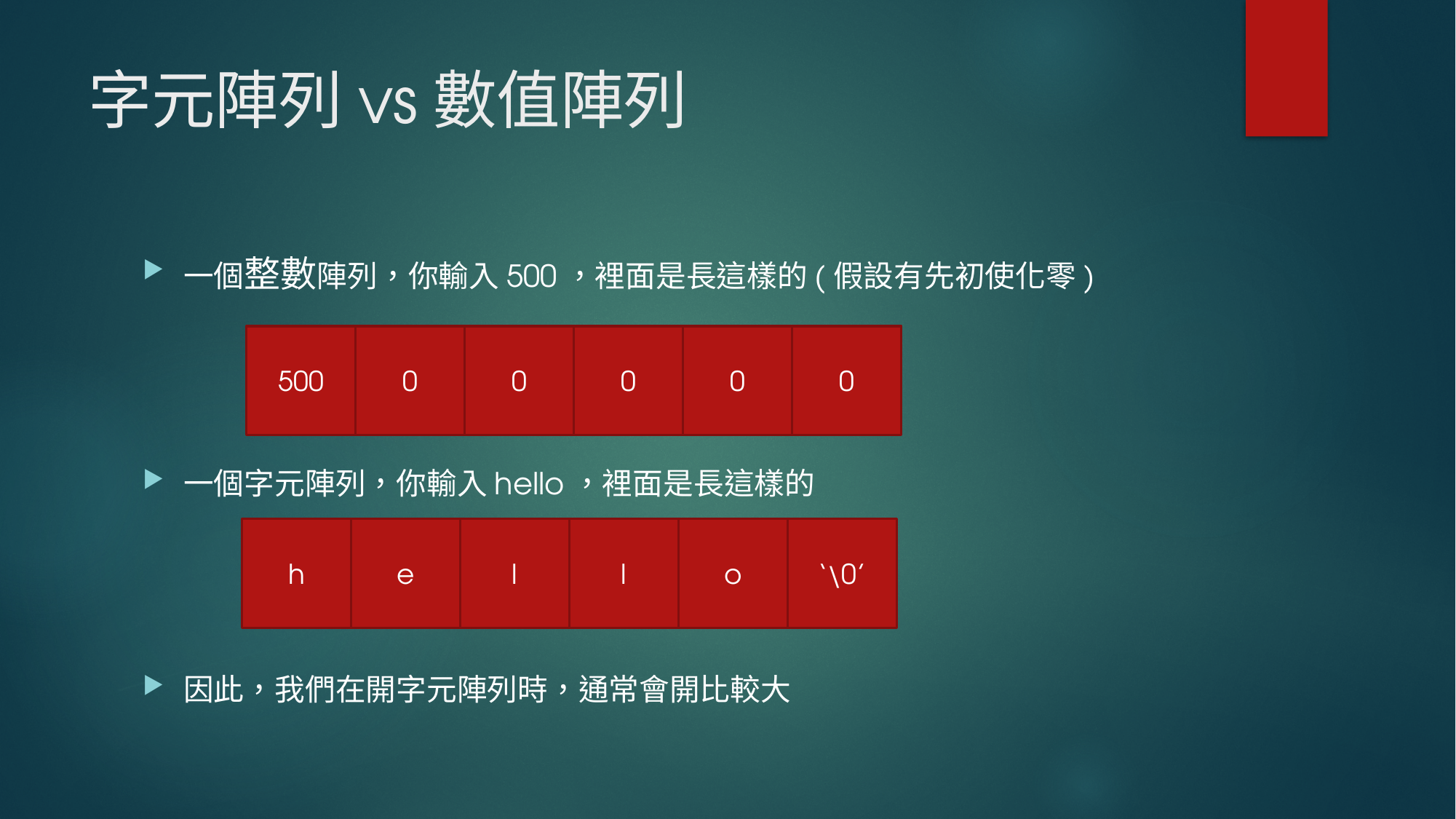

# 字元陣列vs數值陣列
一個整數陣列，你輸入500，裡面是長這樣的(假設有先初使化零)

一個字元陣列，你輸入hello，裡面是長這樣的

因此，我們在開字元陣列時，通常會開比較大

500
0
0
0
0
0
h
e
l
l
o
‘\0’